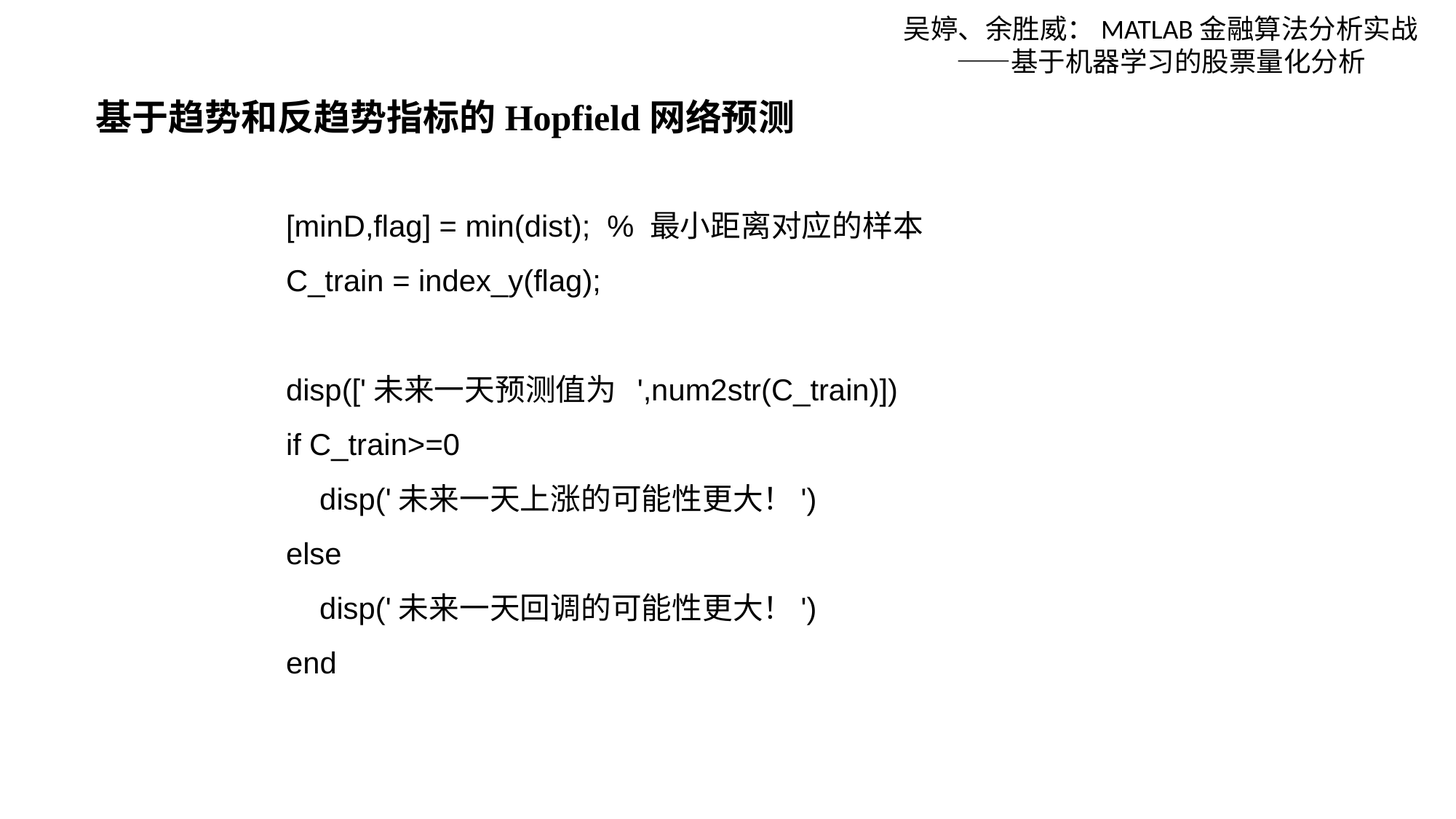

吴婷、余胜威：MATLAB金融算法分析实战——基于机器学习的股票量化分析
基于趋势和反趋势指标的Hopfield网络预测
[minD,flag] = min(dist);  % 最小距离对应的样本
C_train = index_y(flag);

disp(['未来一天预测值为  ',num2str(C_train)])
if C_train>=0
    disp('未来一天上涨的可能性更大！')
else
    disp('未来一天回调的可能性更大！')
end